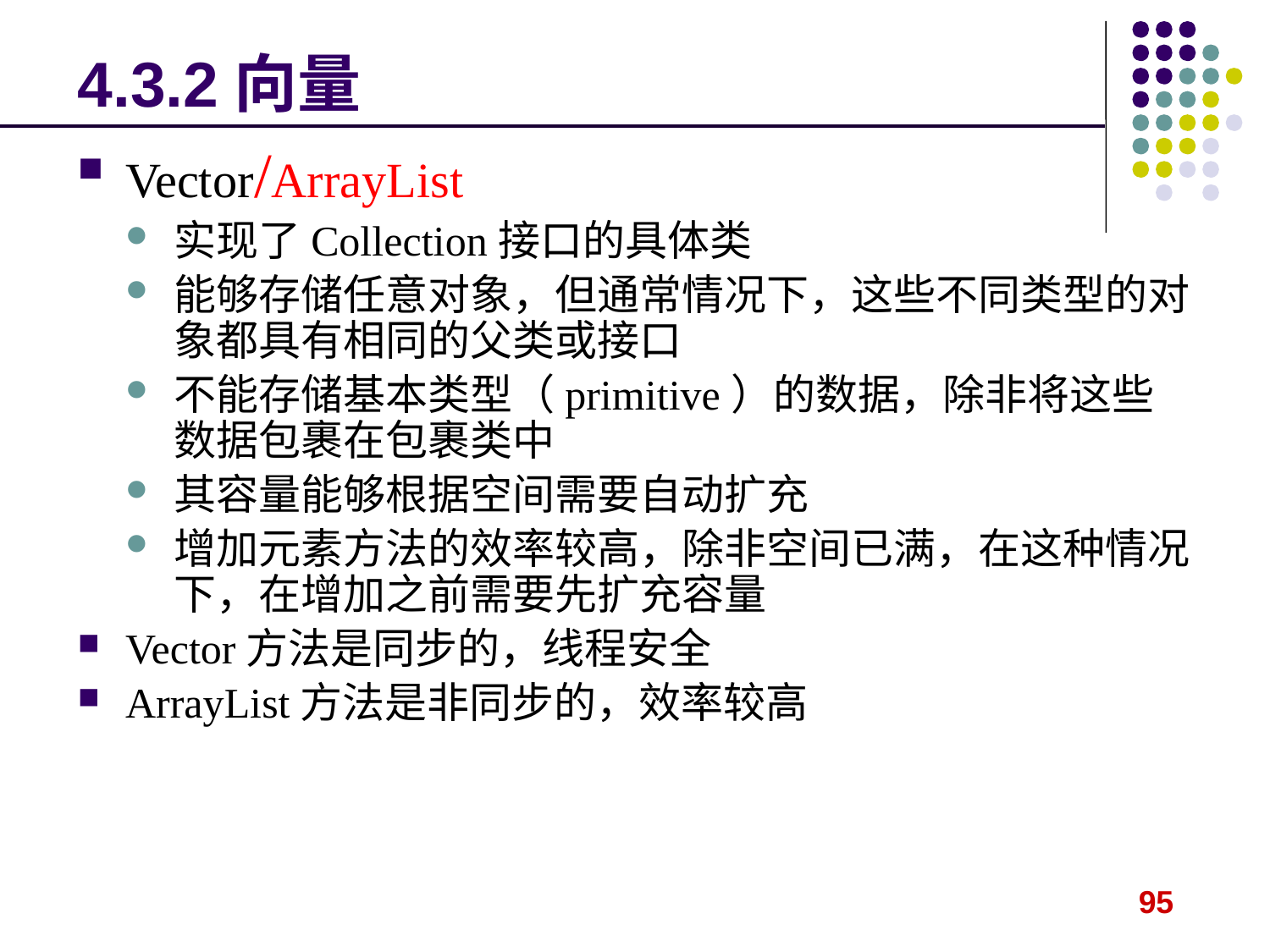

# 4.3.2向量
Vector/ArrayList
实现了Collection接口的具体类
能够存储任意对象，但通常情况下，这些不同类型的对象都具有相同的父类或接口
不能存储基本类型（primitive）的数据，除非将这些数据包裹在包裹类中
其容量能够根据空间需要自动扩充
增加元素方法的效率较高，除非空间已满，在这种情况下，在增加之前需要先扩充容量
Vector方法是同步的，线程安全
ArrayList方法是非同步的，效率较高